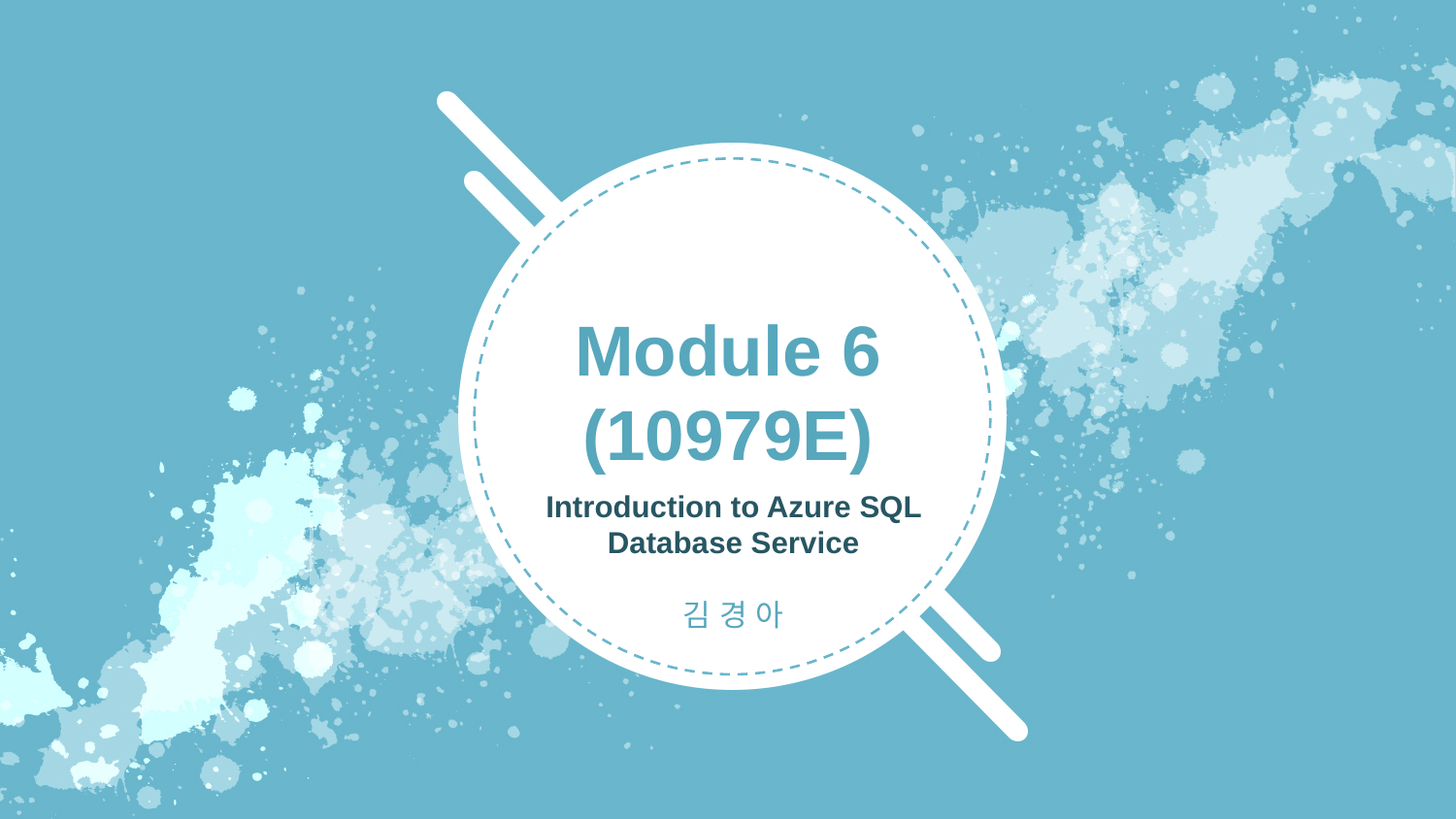

Module 6 (10979E)
Introduction to Azure SQL Database Service

김 경 아